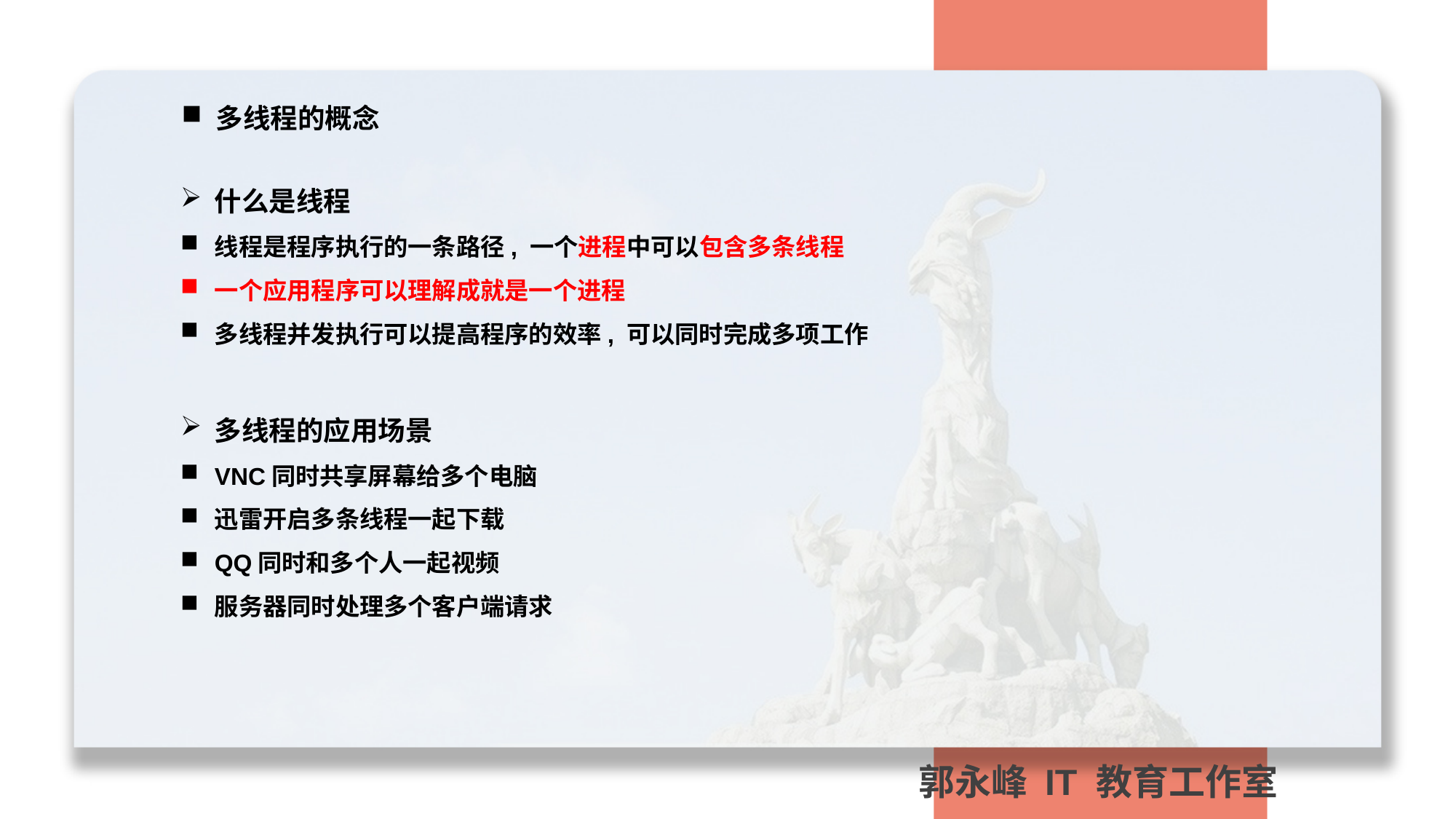

多线程的概念
什么是线程
线程是程序执行的一条路径, 一个进程中可以包含多条线程
一个应用程序可以理解成就是一个进程
多线程并发执行可以提高程序的效率, 可以同时完成多项工作

多线程的应用场景
VNC同时共享屏幕给多个电脑
迅雷开启多条线程一起下载
QQ同时和多个人一起视频
服务器同时处理多个客户端请求